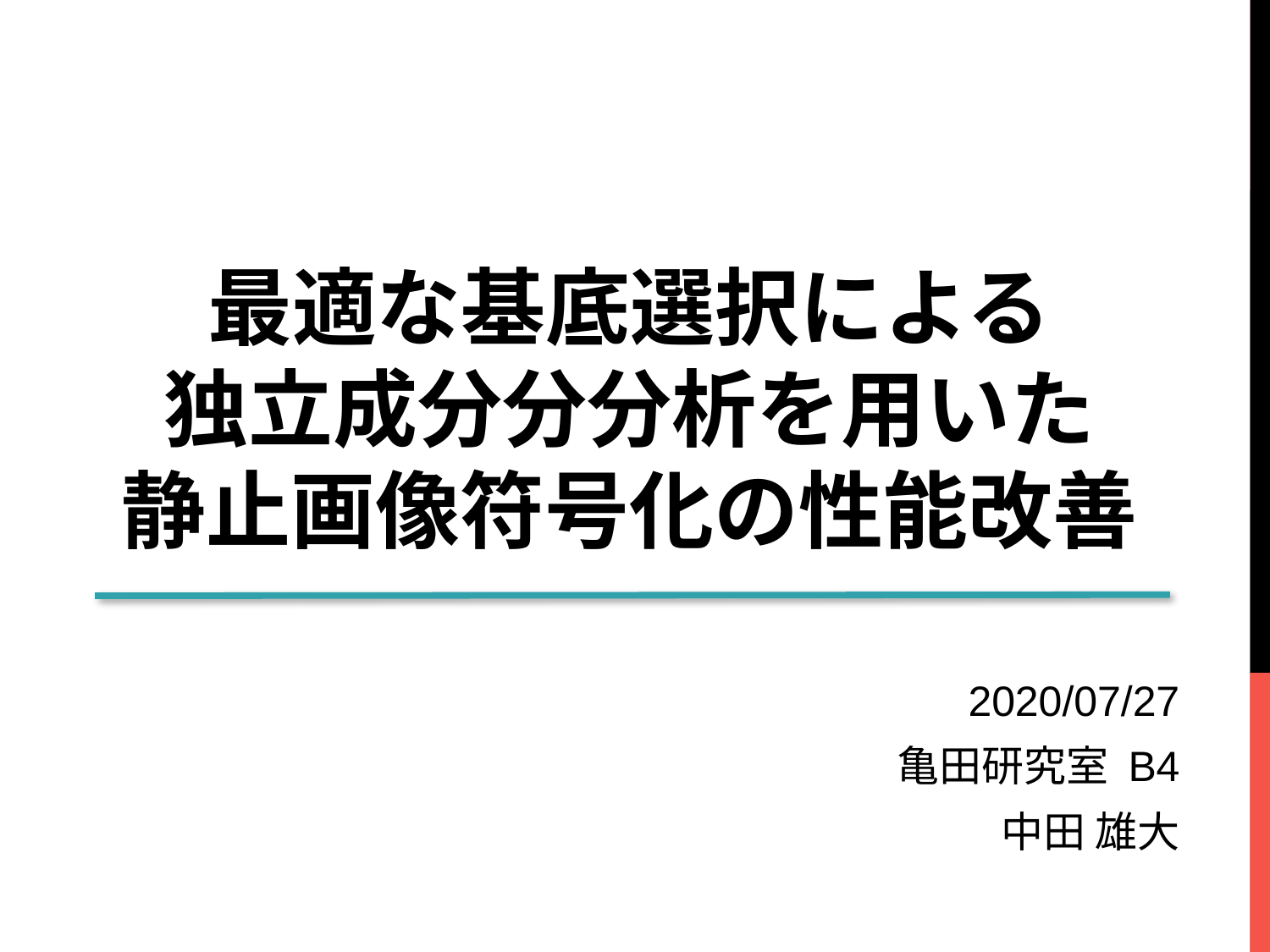

# 最適な基底選択による 独立成分分分析を用いた 静止画像符号化の性能改善
2020/07/27

亀田研究室 B4

中田 雄大